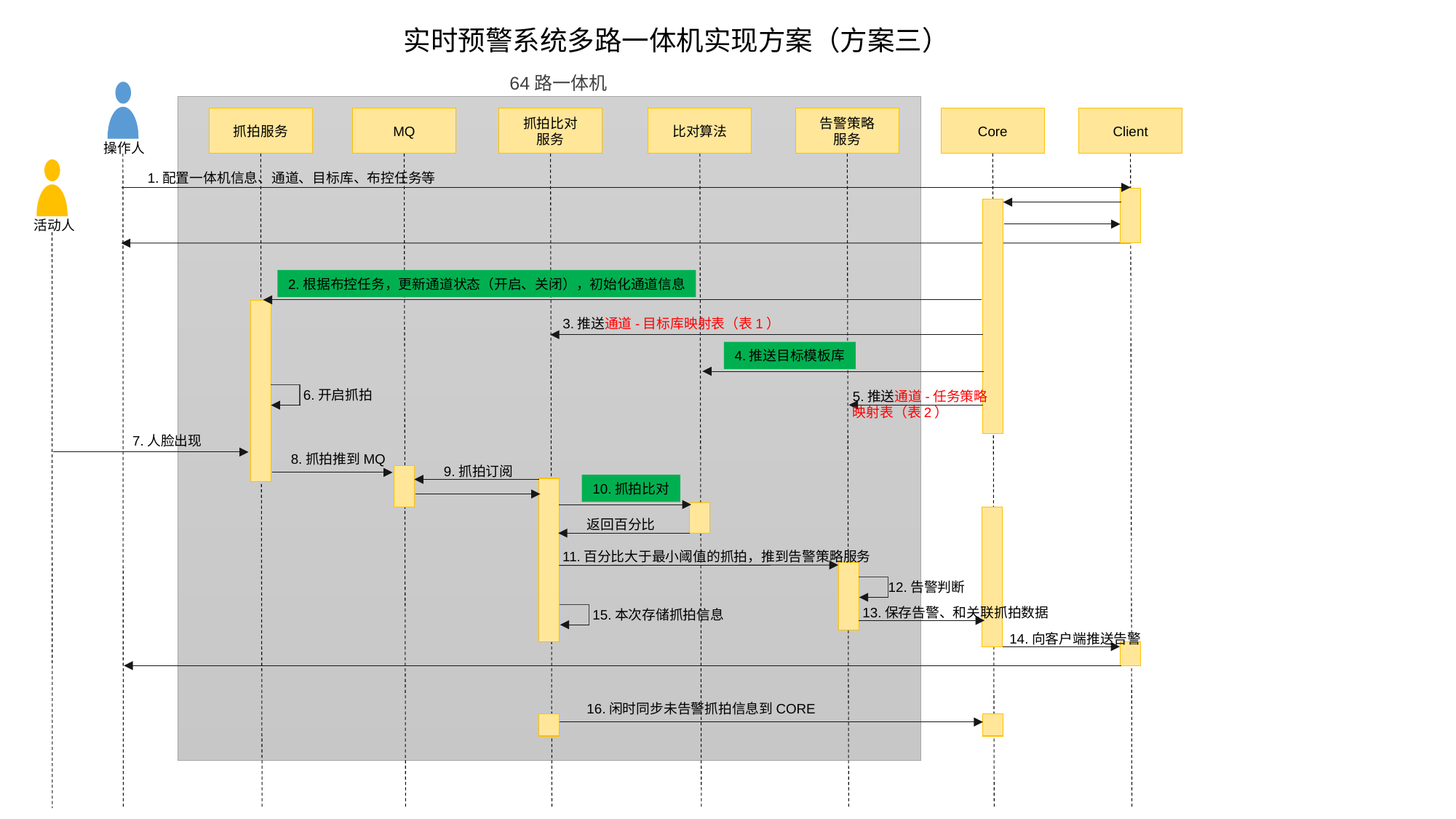

实时预警系统多路一体机实现方案（方案三）
64路一体机

抓拍服务
MQ
抓拍比对
服务
比对算法
告警策略
服务
Core
Client
操作人

1.配置一体机信息、通道、目标库、布控任务等

活动人
2.根据布控任务，更新通道状态（开启、关闭），初始化通道信息

3.推送通道-目标库映射表（表1）
4.推送目标模板库
6.开启抓拍
5.推送通道-任务策略
映射表（表2）
7.人脸出现
8.抓拍推到MQ
9.抓拍订阅

10.抓拍比对

返回百分比
11.百分比大于最小阈值的抓拍，推到告警策略服务

12.告警判断
13.保存告警、和关联抓拍数据
15.本次存储抓拍信息
14.向客户端推送告警

16.闲时同步未告警抓拍信息到CORE